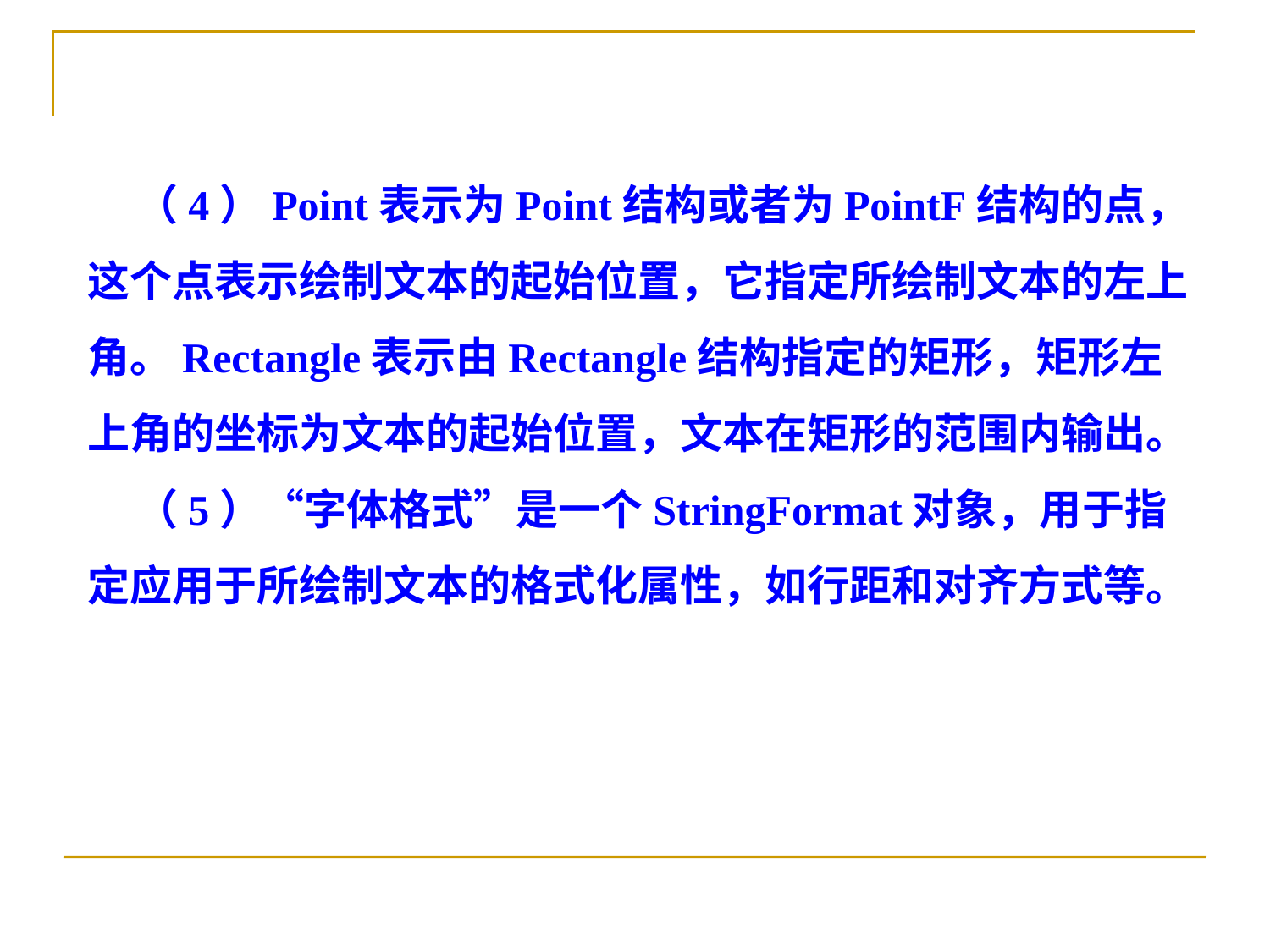

（4）Point表示为Point结构或者为PointF结构的点，这个点表示绘制文本的起始位置，它指定所绘制文本的左上角。Rectangle表示由Rectangle结构指定的矩形，矩形左上角的坐标为文本的起始位置，文本在矩形的范围内输出。
    （5）“字体格式”是一个StringFormat对象，用于指定应用于所绘制文本的格式化属性，如行距和对齐方式等。